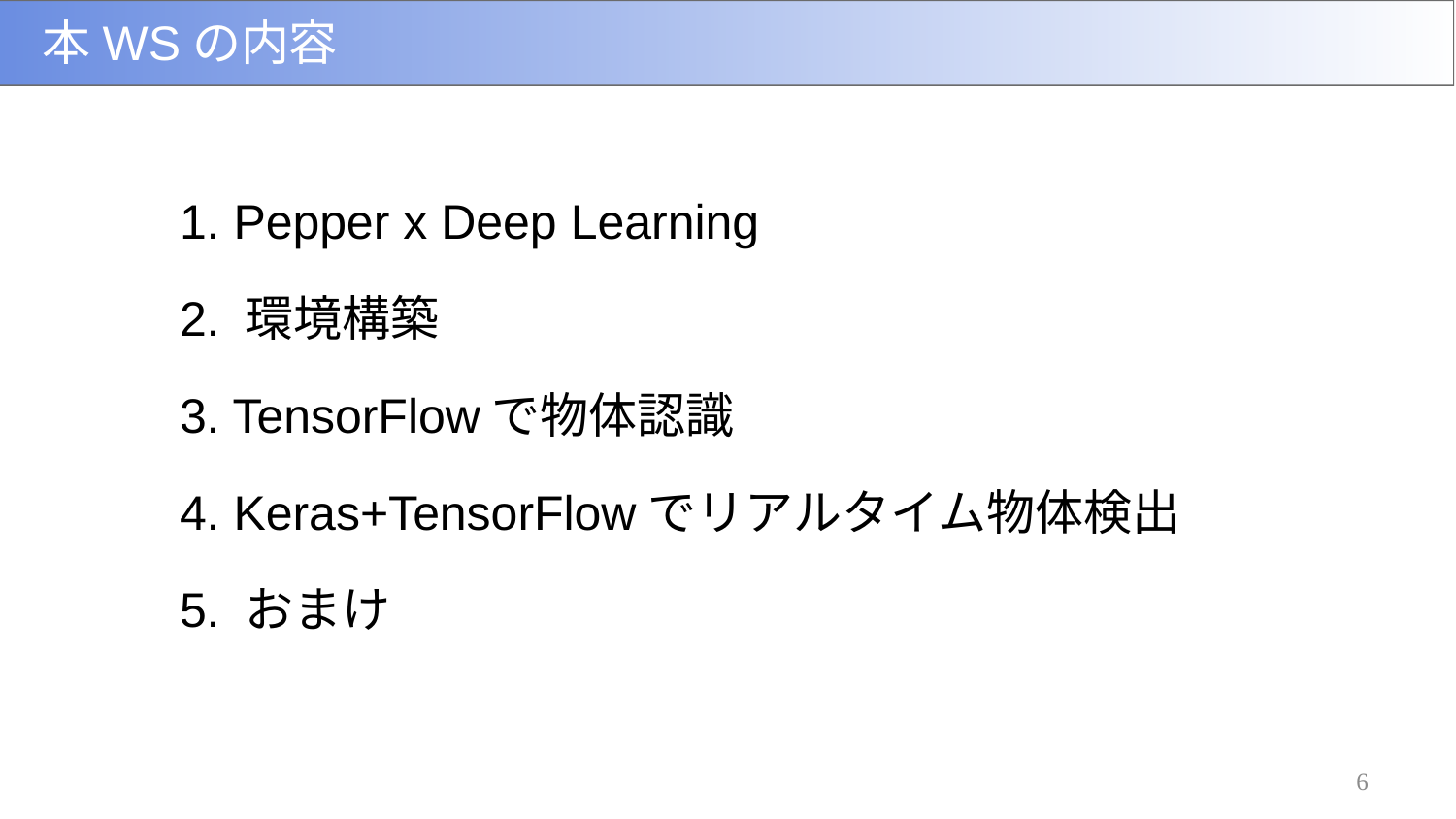

# 本WSの内容
1. Pepper x Deep Learning
2. 環境構築
3. TensorFlowで物体認識
4. Keras+TensorFlowでリアルタイム物体検出
5. おまけ
6